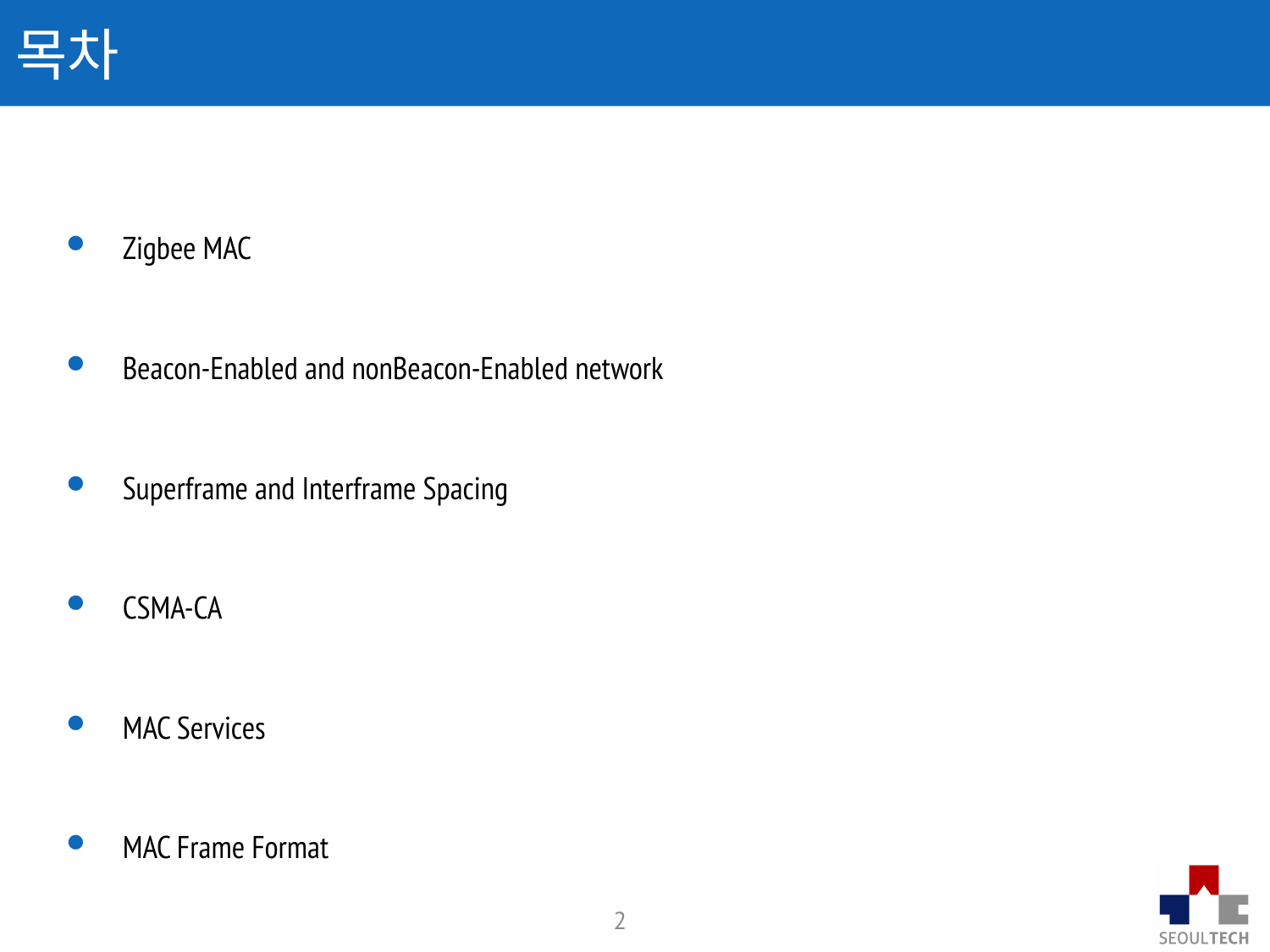

# 목차
Zigbee MAC
Beacon-Enabled and nonBeacon-Enabled network
Superframe and Interframe Spacing
CSMA-CA
MAC Services
MAC Frame Format

2